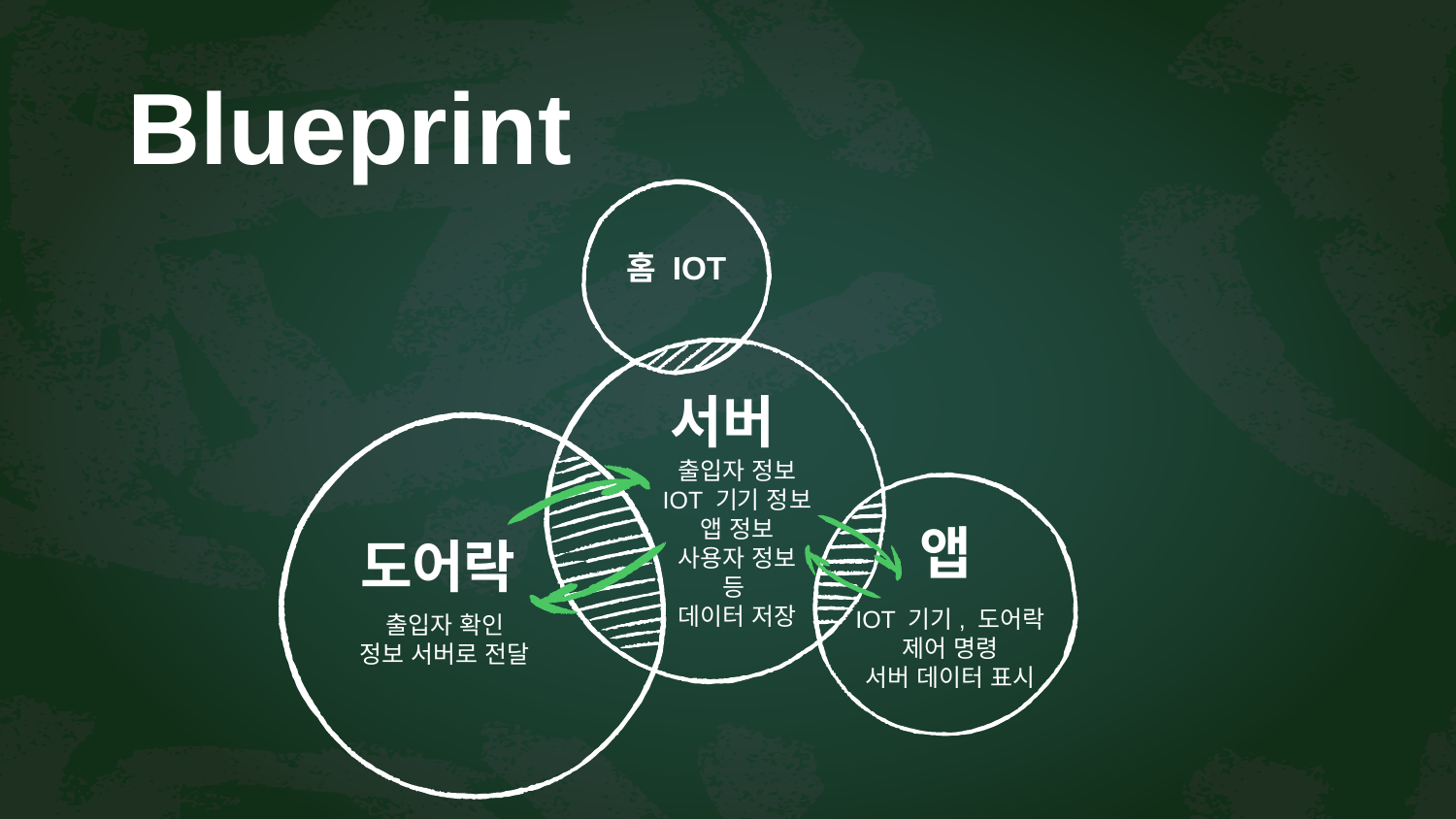

# Blueprint

홈 IOT

서버

출입자 정보
IOT 기기 정보
앱 정보
사용자 정보
등
데이터 저장
앱

도어락

IOT 기기, 도어락
제어 명령
서버 데이터 표시
출입자 확인
정보 서버로 전달